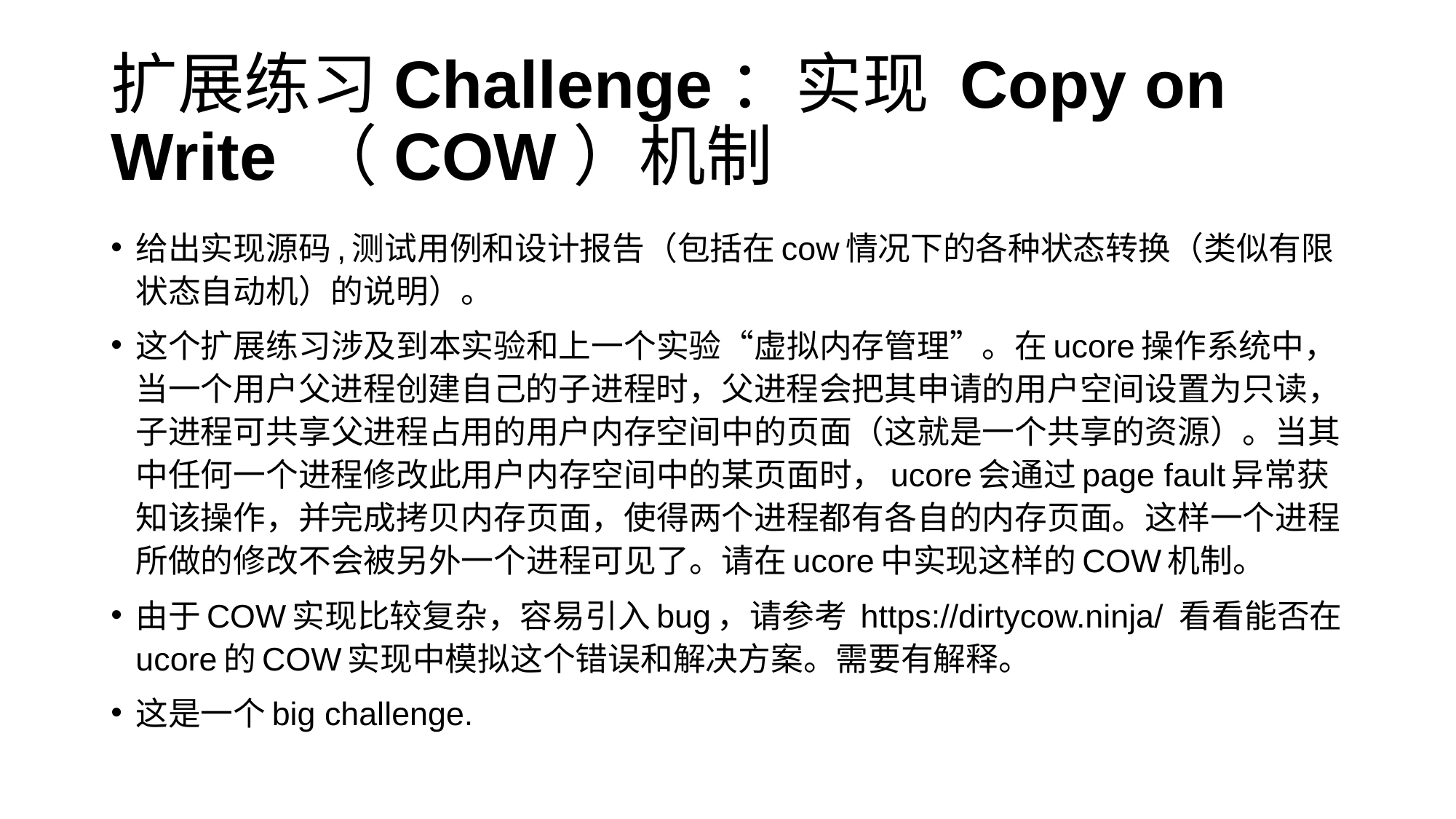

# 扩展练习Challenge：实现 Copy on Write （COW）机制
给出实现源码,测试用例和设计报告（包括在cow情况下的各种状态转换（类似有限状态自动机）的说明）。
这个扩展练习涉及到本实验和上一个实验“虚拟内存管理”。在ucore操作系统中，当一个用户父进程创建自己的子进程时，父进程会把其申请的用户空间设置为只读，子进程可共享父进程占用的用户内存空间中的页面（这就是一个共享的资源）。当其中任何一个进程修改此用户内存空间中的某页面时，ucore会通过page fault异常获知该操作，并完成拷贝内存页面，使得两个进程都有各自的内存页面。这样一个进程所做的修改不会被另外一个进程可见了。请在ucore中实现这样的COW机制。
由于COW实现比较复杂，容易引入bug，请参考 https://dirtycow.ninja/ 看看能否在ucore的COW实现中模拟这个错误和解决方案。需要有解释。
这是一个big challenge.